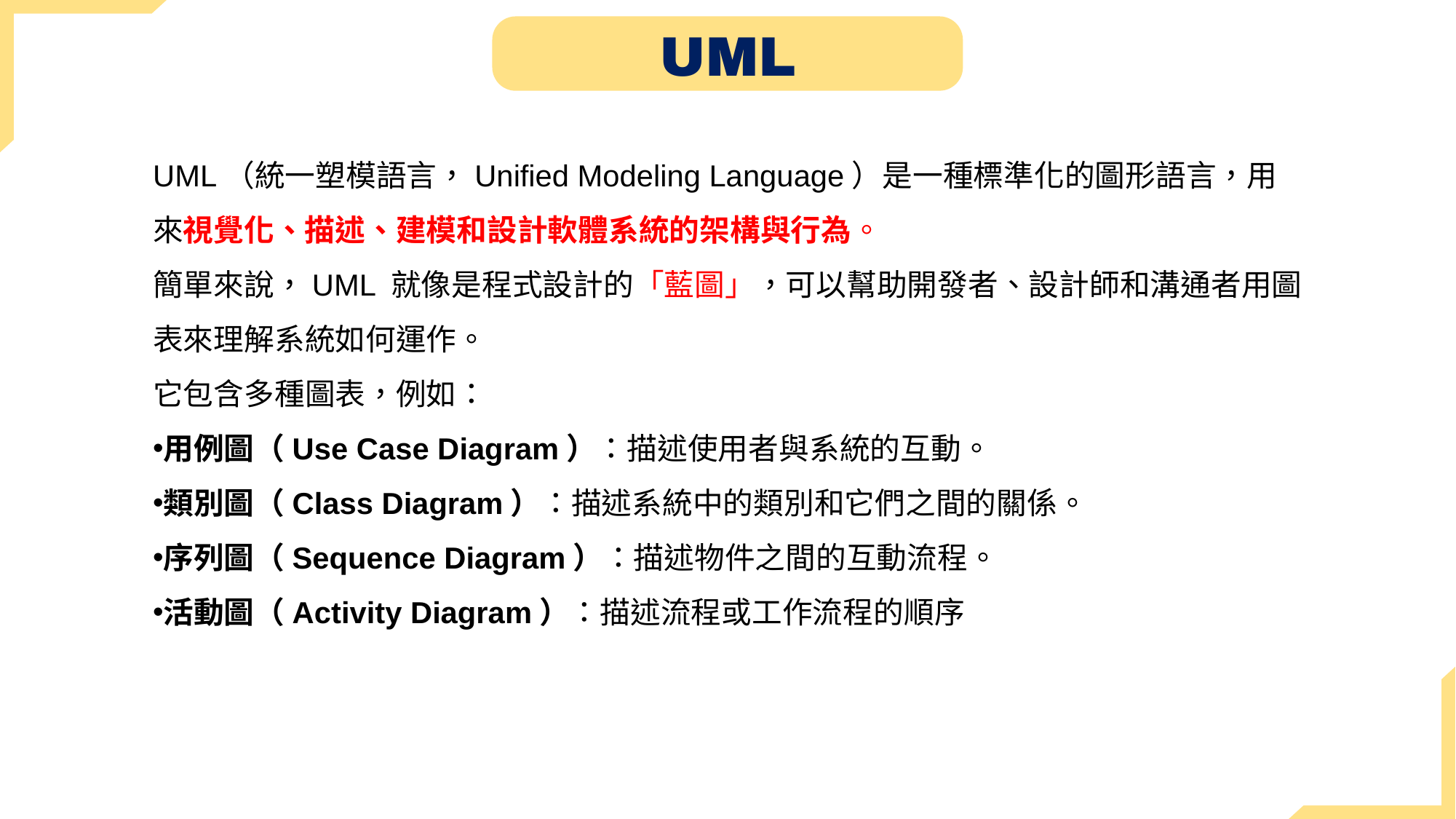

UML
UML（統一塑模語言，Unified Modeling Language）是一種標準化的圖形語言，用來視覺化、描述、建模和設計軟體系統的架構與行為。
簡單來說，UML 就像是程式設計的「藍圖」，可以幫助開發者、設計師和溝通者用圖表來理解系統如何運作。
它包含多種圖表，例如：
用例圖（Use Case Diagram）：描述使用者與系統的互動。
類別圖（Class Diagram）：描述系統中的類別和它們之間的關係。
序列圖（Sequence Diagram）：描述物件之間的互動流程。
活動圖（Activity Diagram）：描述流程或工作流程的順序